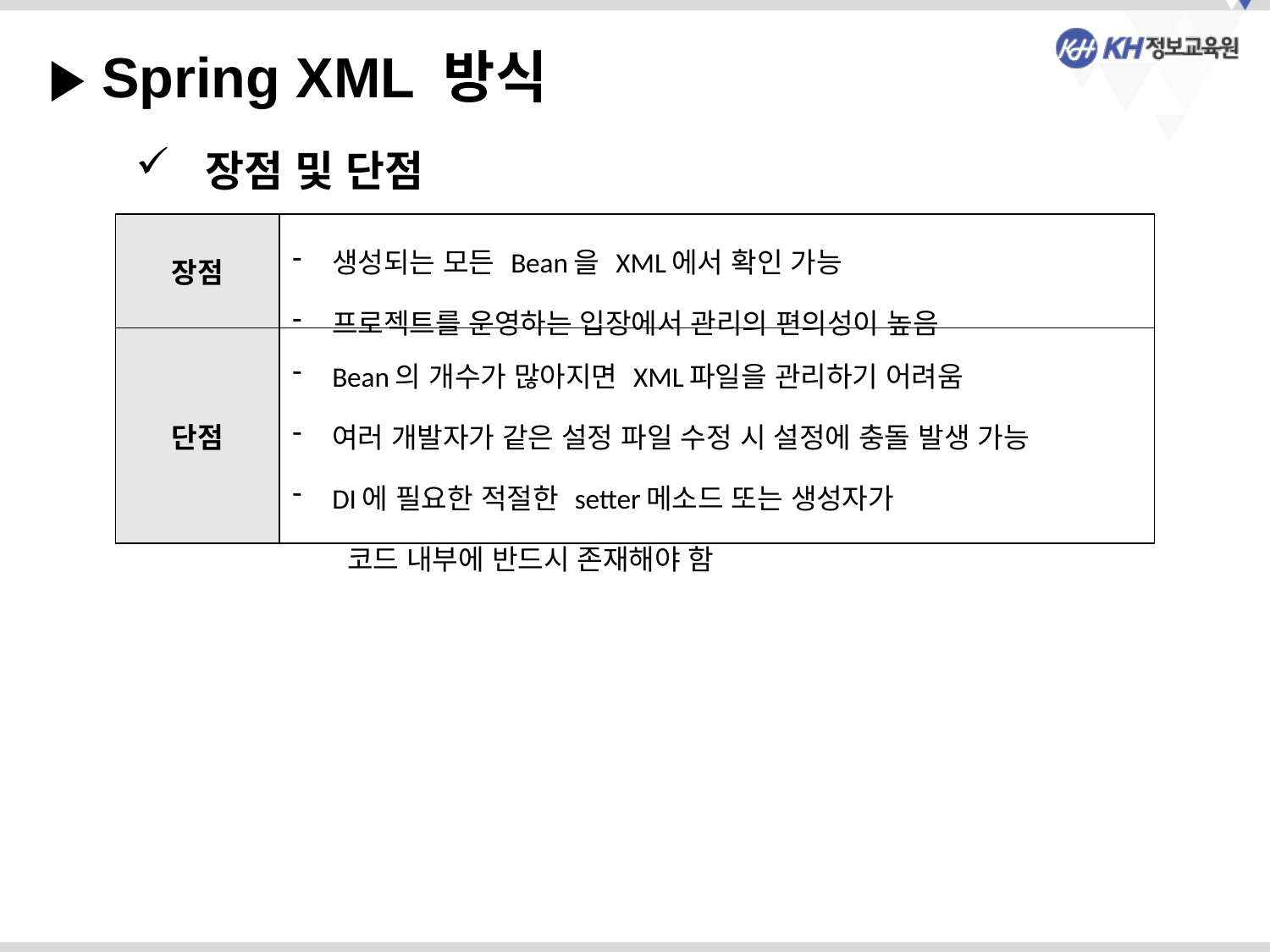

▶ Spring XML 방식
 장점 및 단점
| 장점 | 생성되는 모든 Bean을 XML에서 확인 가능 프로젝트를 운영하는 입장에서 관리의 편의성이 높음 |
| --- | --- |
| 단점 | Bean의 개수가 많아지면 XML파일을 관리하기 어려움 여러 개발자가 같은 설정 파일 수정 시 설정에 충돌 발생 가능 DI에 필요한 적절한 setter메소드 또는 생성자가 코드 내부에 반드시 존재해야 함 |